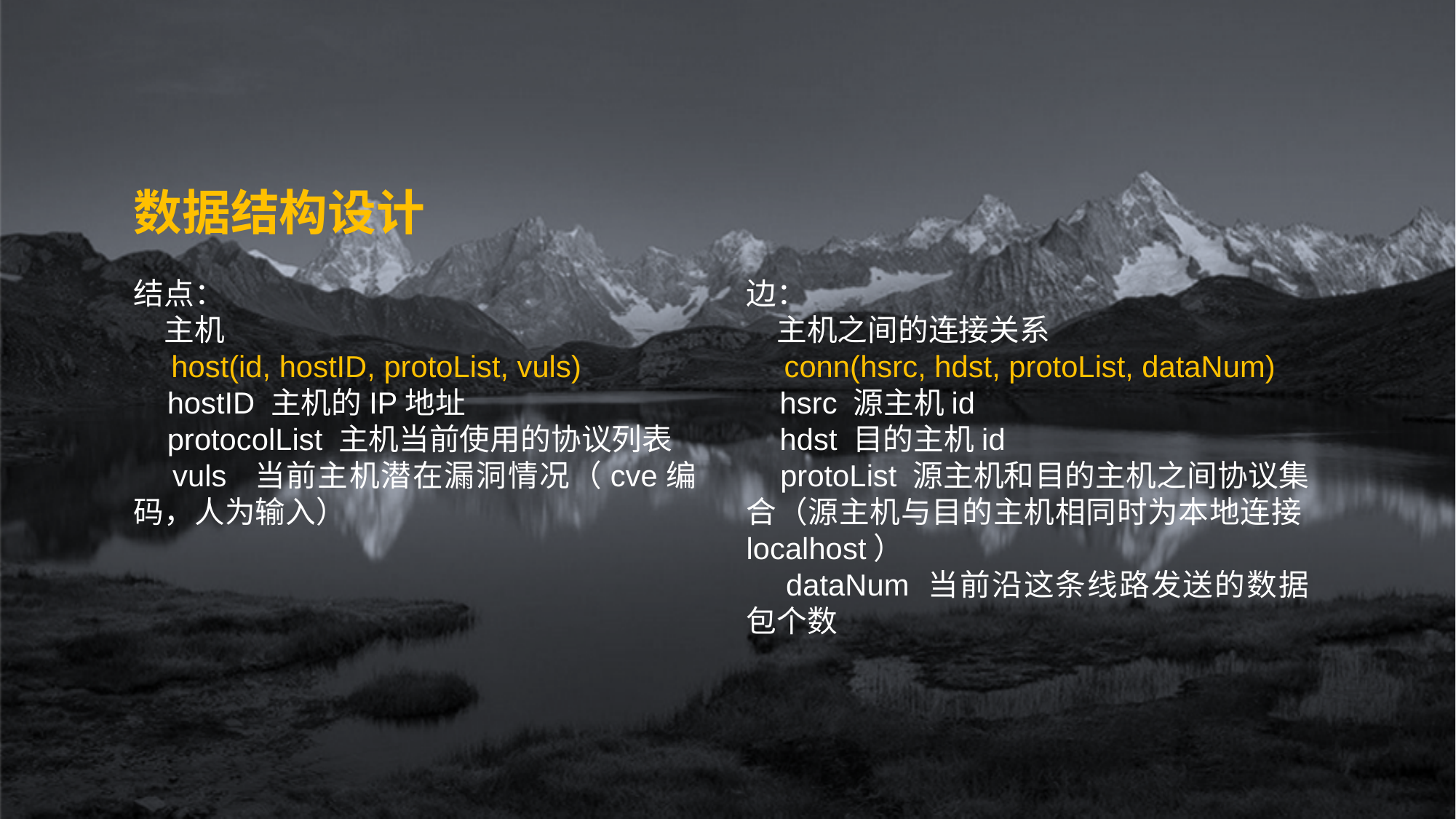

数据结构设计
结点：
　主机
　host(id, hostID, protoList, vuls)
    hostID 主机的IP地址
    protocolList 主机当前使用的协议列表
    vuls  当前主机潜在漏洞情况（cve编码，人为输入）
边：
　主机之间的连接关系
　conn(hsrc, hdst, protoList, dataNum)
    hsrc 源主机id
    hdst 目的主机id
    protoList 源主机和目的主机之间协议集合（源主机与目的主机相同时为本地连接localhost）
    dataNum 当前沿这条线路发送的数据包个数